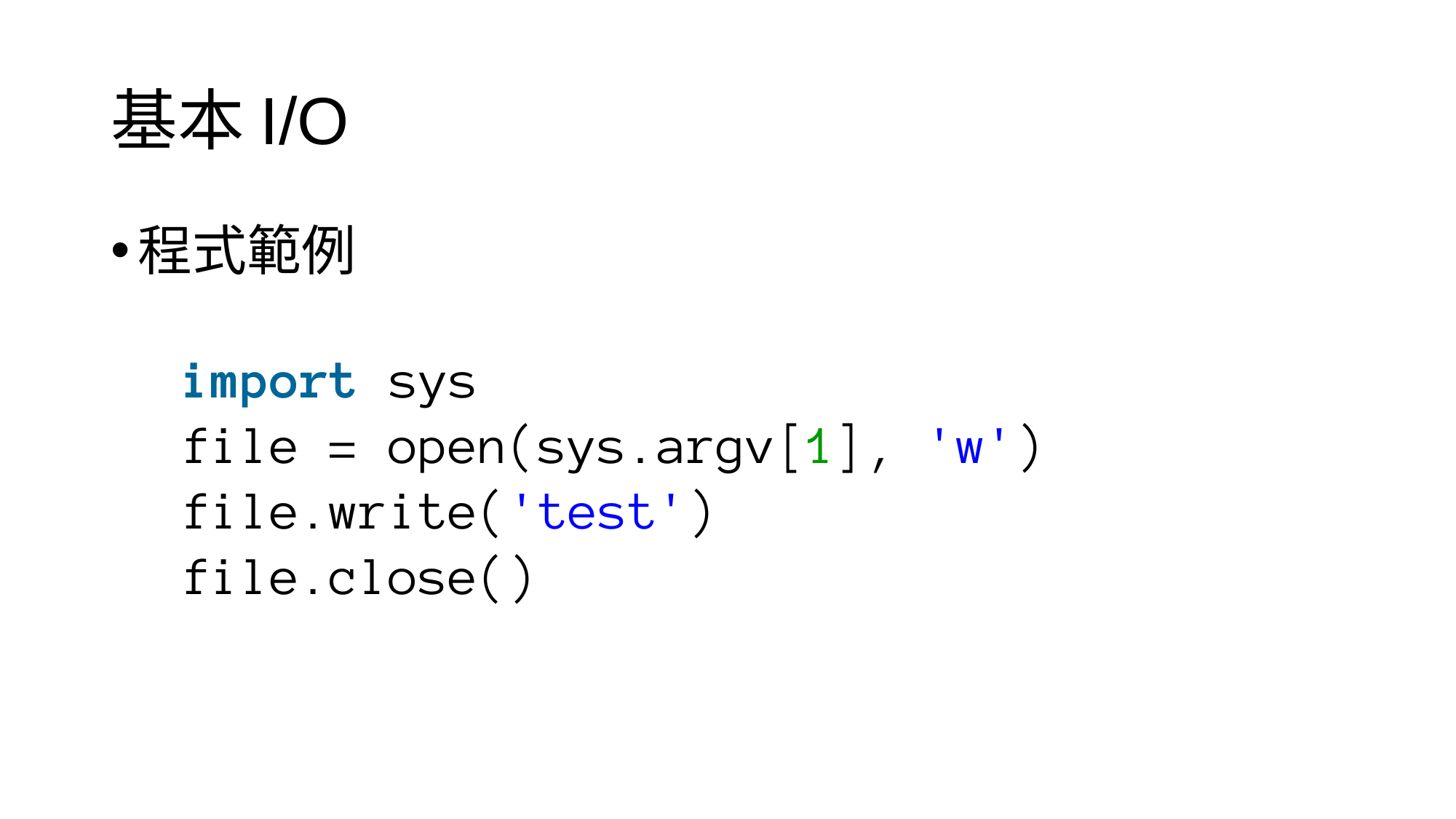

# 基本I/O
程式範例
import sys
file = open(sys.argv[1], 'w')
file.write('test')
file.close()